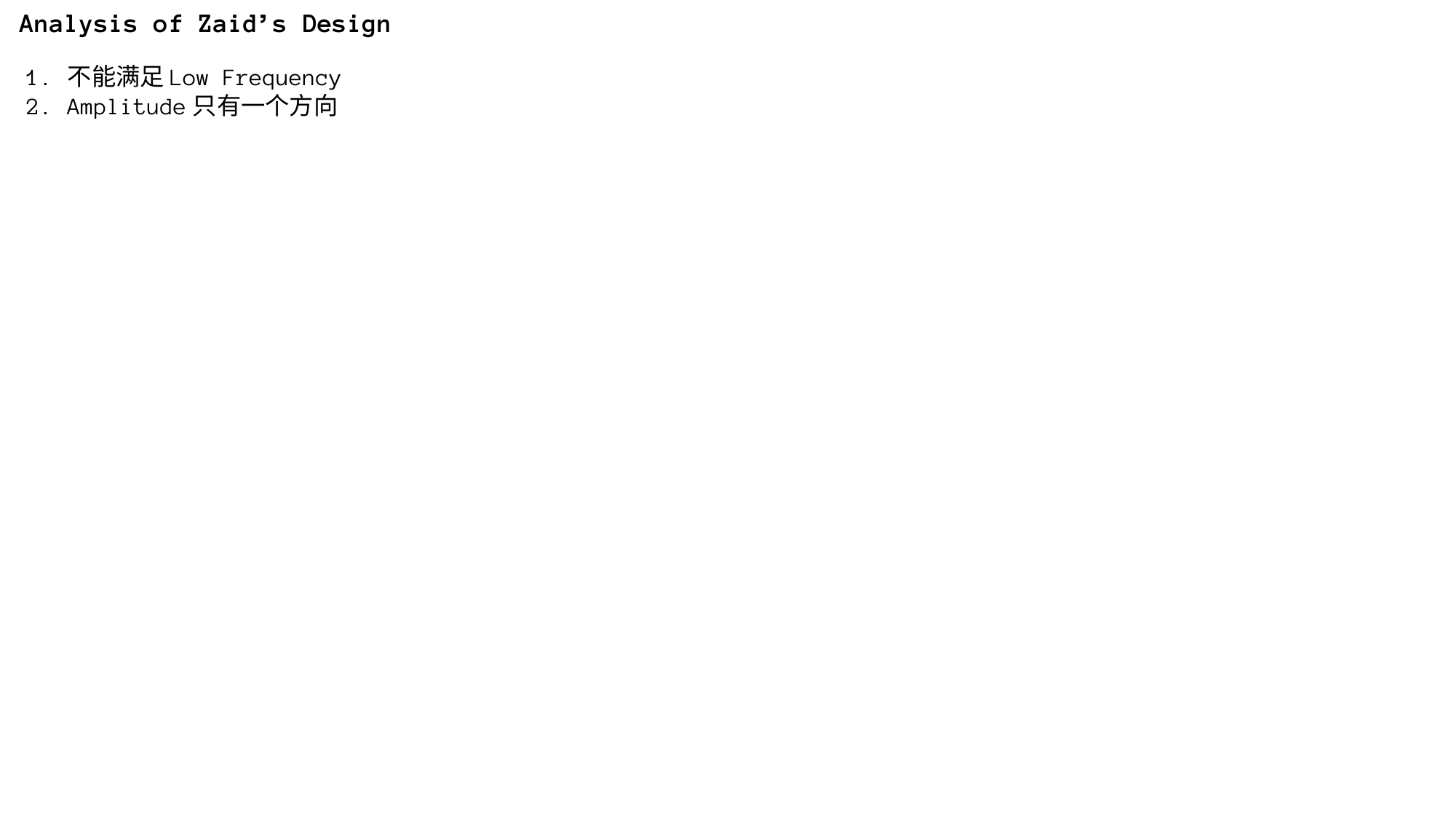

Analysis of Zaid’s Design
不能满足Low Frequency
Amplitude只有一个方向